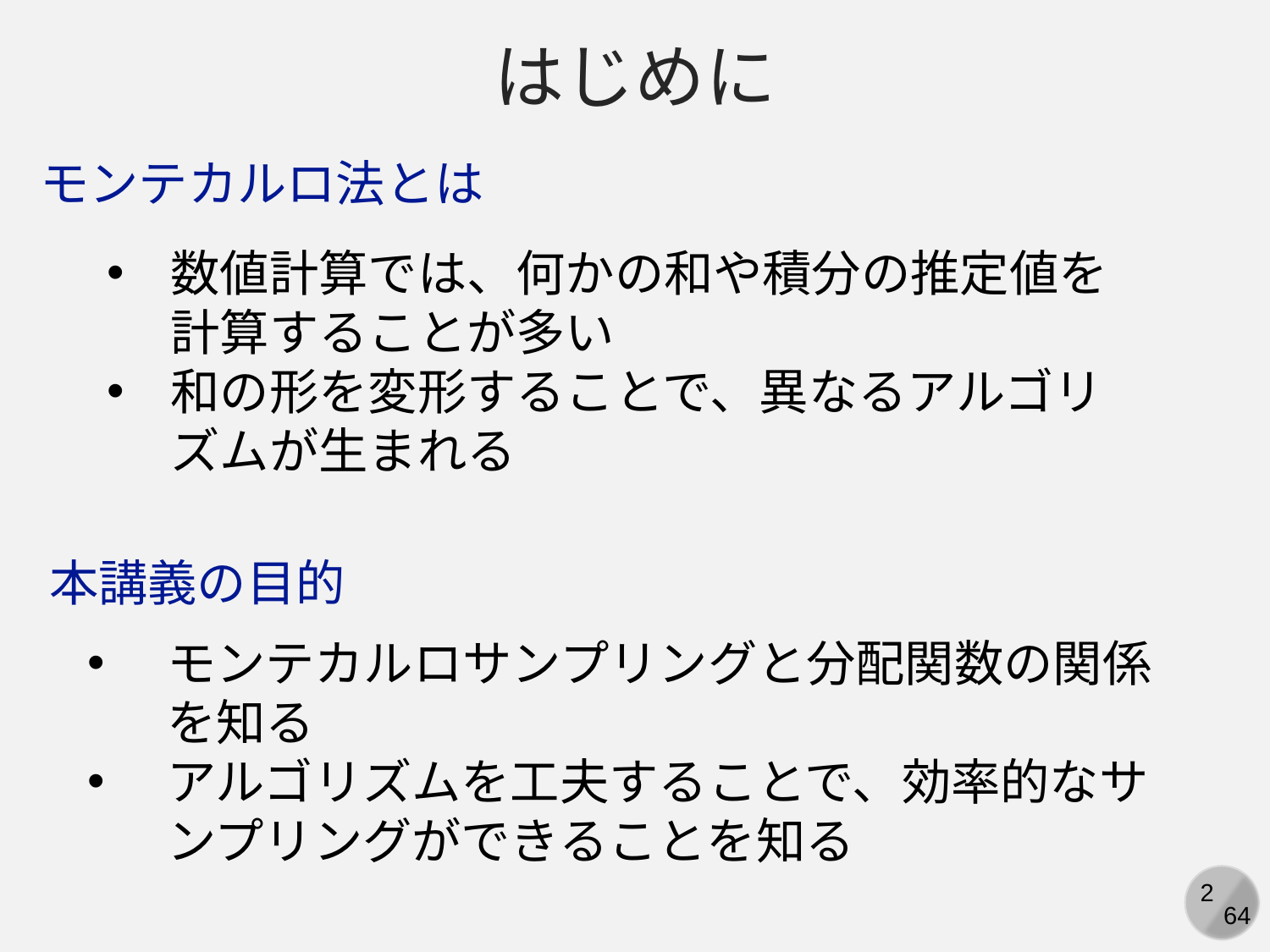

はじめに
モンテカルロ法とは
数値計算では、何かの和や積分の推定値を計算することが多い
和の形を変形することで、異なるアルゴリズムが生まれる
本講義の目的
モンテカルロサンプリングと分配関数の関係を知る
アルゴリズムを工夫することで、効率的なサンプリングができることを知る